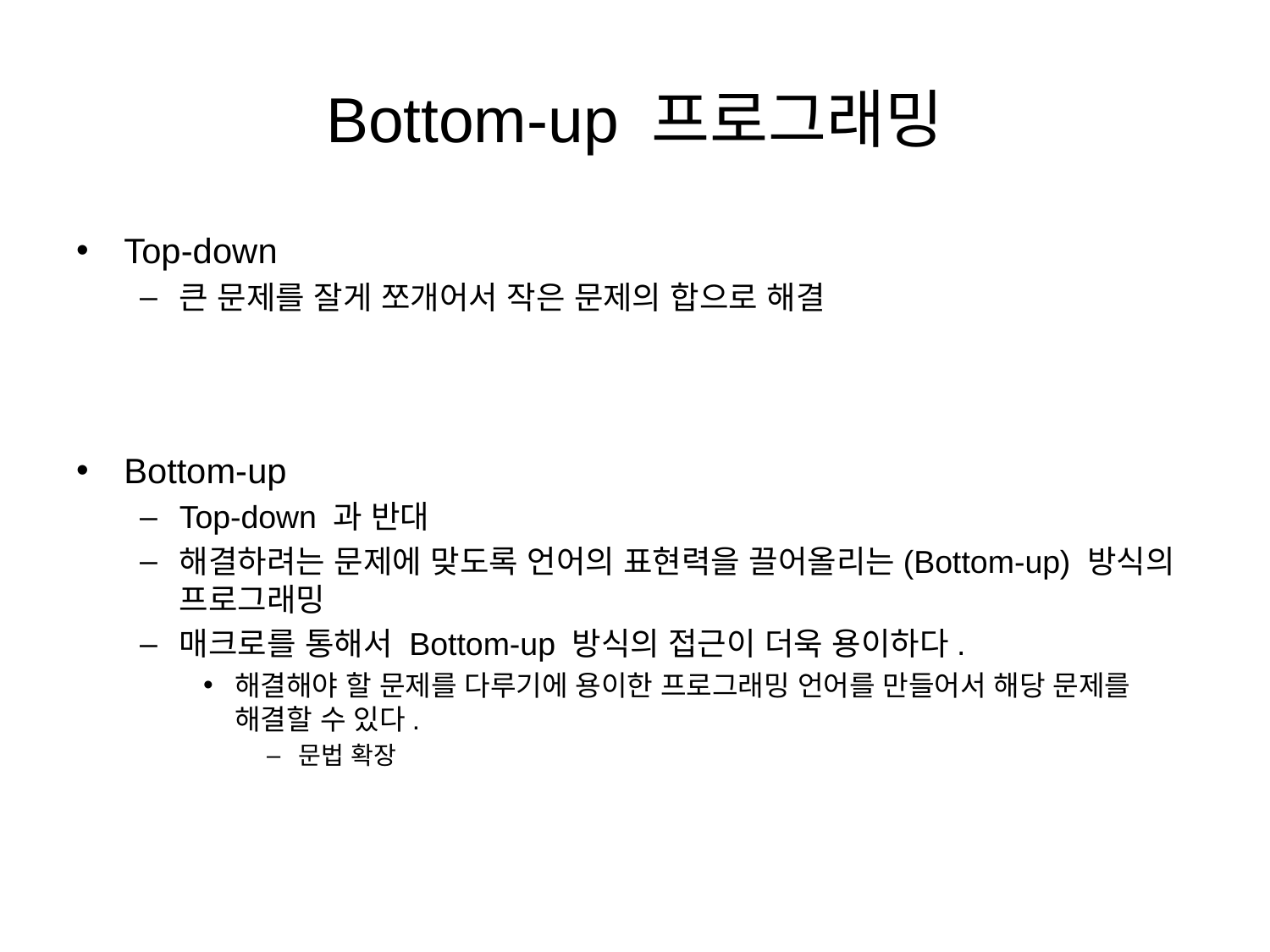

# Bottom-up 프로그래밍
Top-down
큰 문제를 잘게 쪼개어서 작은 문제의 합으로 해결

Bottom-up
Top-down 과 반대
해결하려는 문제에 맞도록 언어의 표현력을 끌어올리는(Bottom-up) 방식의 프로그래밍
매크로를 통해서 Bottom-up 방식의 접근이 더욱 용이하다.
해결해야 할 문제를 다루기에 용이한 프로그래밍 언어를 만들어서 해당 문제를 해결할 수 있다.
문법 확장